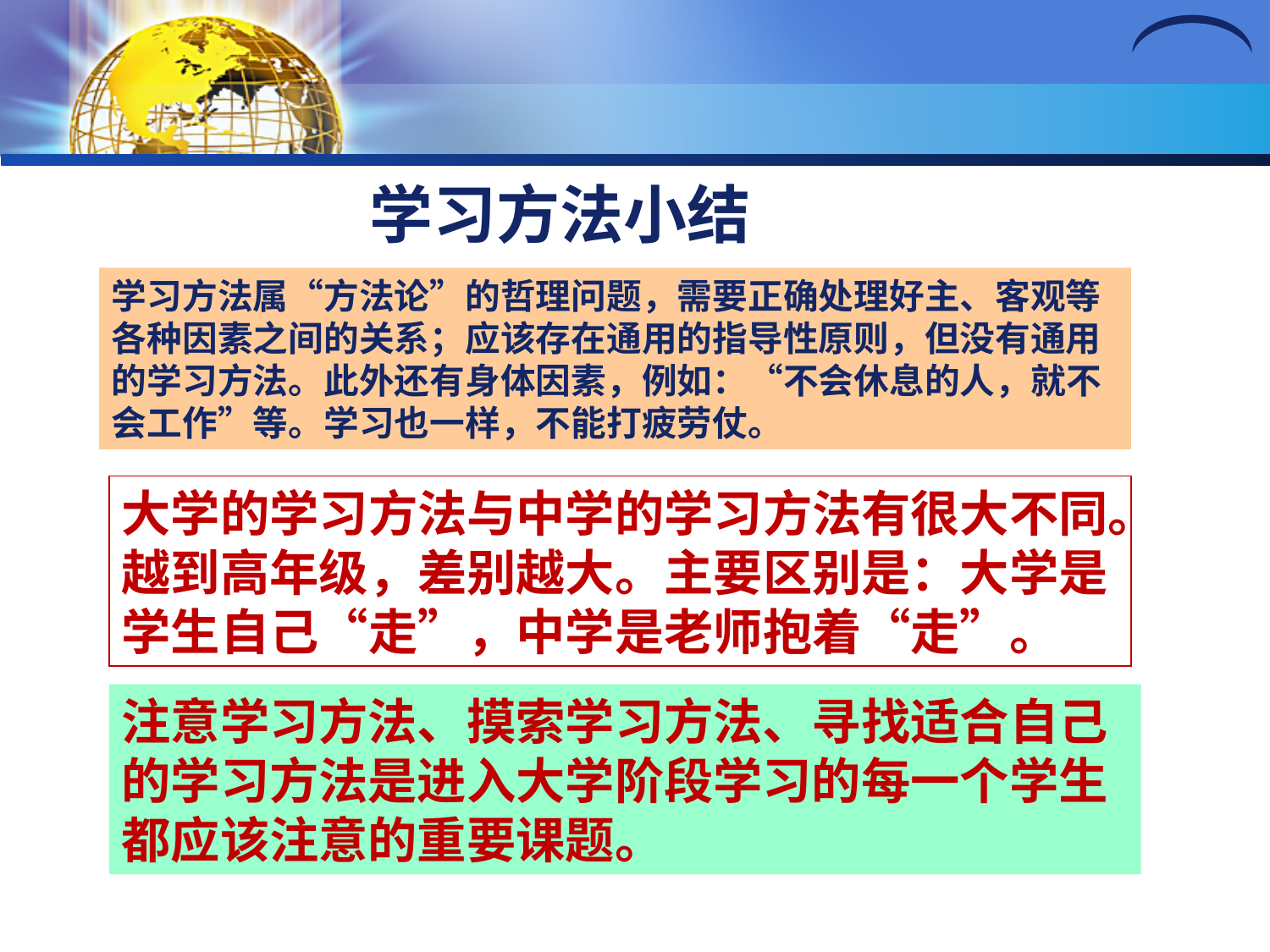

学习方法小结
学习方法属“方法论”的哲理问题，需要正确处理好主、客观等各种因素之间的关系；应该存在通用的指导性原则，但没有通用的学习方法。此外还有身体因素，例如：“不会休息的人，就不会工作”等。学习也一样，不能打疲劳仗。
大学的学习方法与中学的学习方法有很大不同。越到高年级，差别越大。主要区别是：大学是学生自己“走”，中学是老师抱着“走”。
注意学习方法、摸索学习方法、寻找适合自己的学习方法是进入大学阶段学习的每一个学生都应该注意的重要课题。